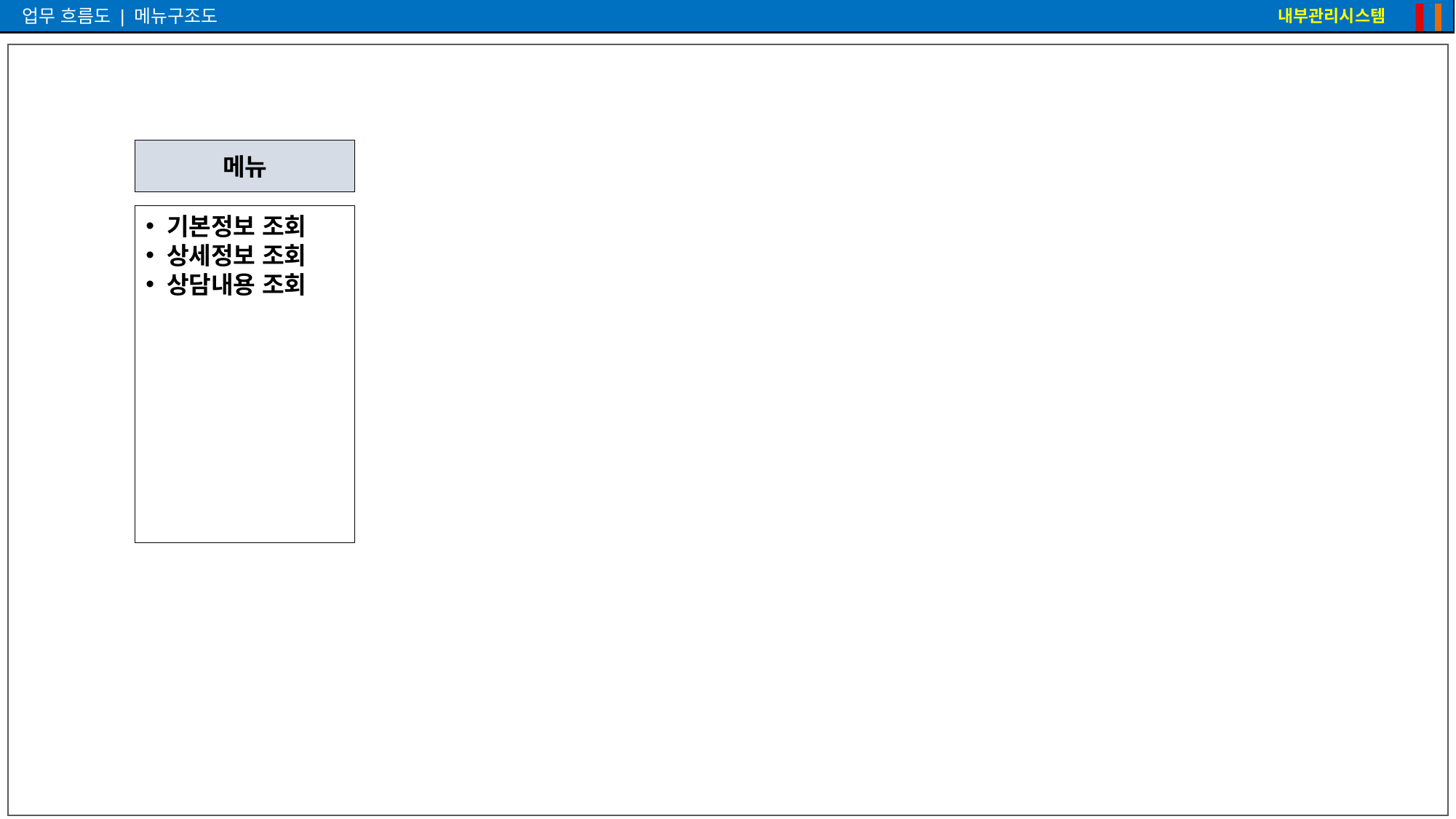

메뉴
 기본정보 조회
 상세정보 조회
 상담내용 조회